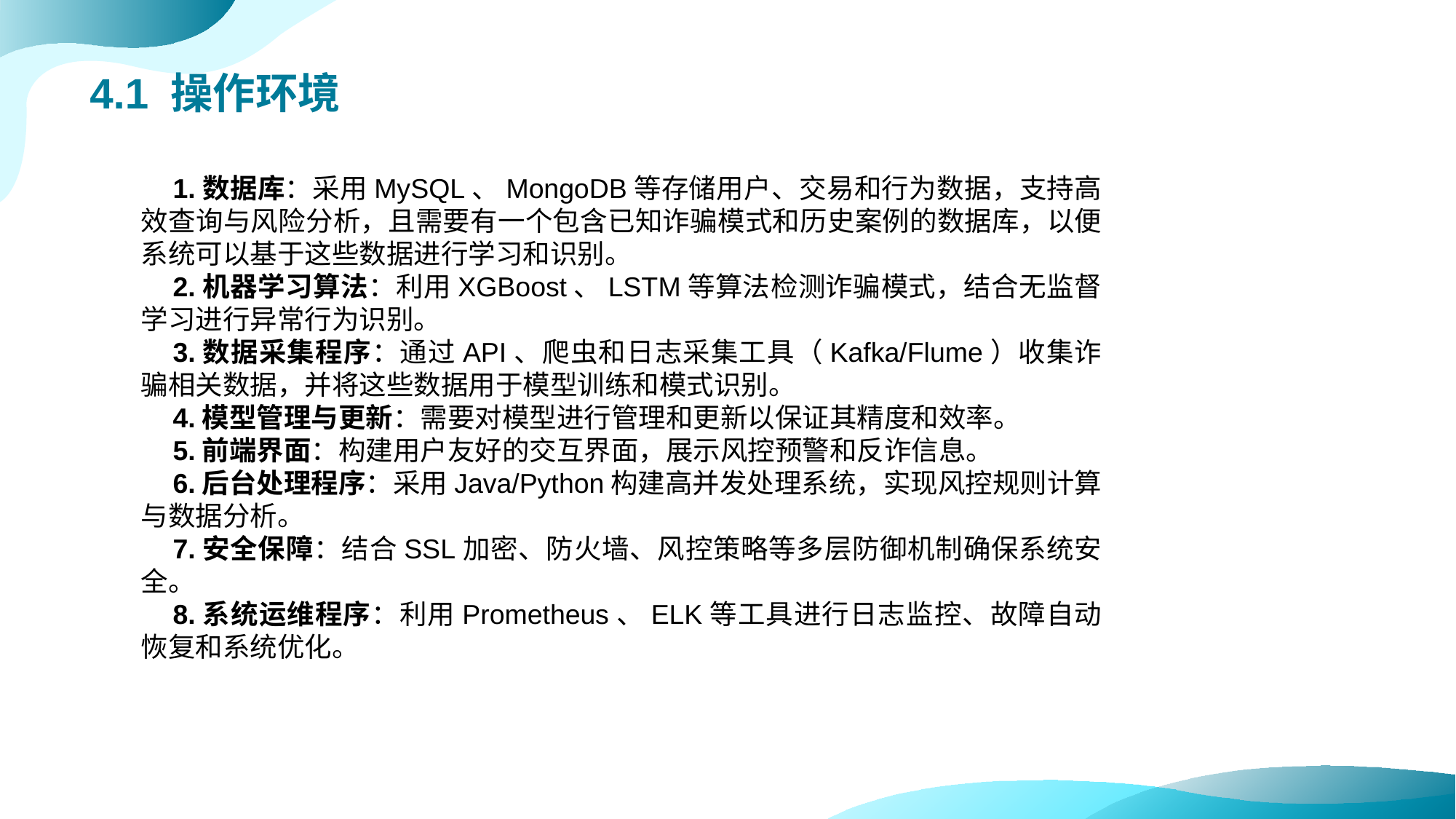

# 4.1 操作环境
1.数据库：采用MySQL、MongoDB等存储用户、交易和行为数据，支持高效查询与风险分析，且需要有一个包含已知诈骗模式和历史案例的数据库，以便系统可以基于这些数据进行学习和识别。
2.机器学习算法：利用XGBoost、LSTM等算法检测诈骗模式，结合无监督学习进行异常行为识别。
3.数据采集程序：通过API、爬虫和日志采集工具（Kafka/Flume）收集诈骗相关数据，并将这些数据用于模型训练和模式识别。
4.模型管理与更新：需要对模型进行管理和更新以保证其精度和效率。
5.前端界面：构建用户友好的交互界面，展示风控预警和反诈信息。
6.后台处理程序：采用Java/Python构建高并发处理系统，实现风控规则计算与数据分析。
7.安全保障：结合SSL加密、防火墙、风控策略等多层防御机制确保系统安全。
8.系统运维程序：利用Prometheus、ELK等工具进行日志监控、故障自动恢复和系统优化。